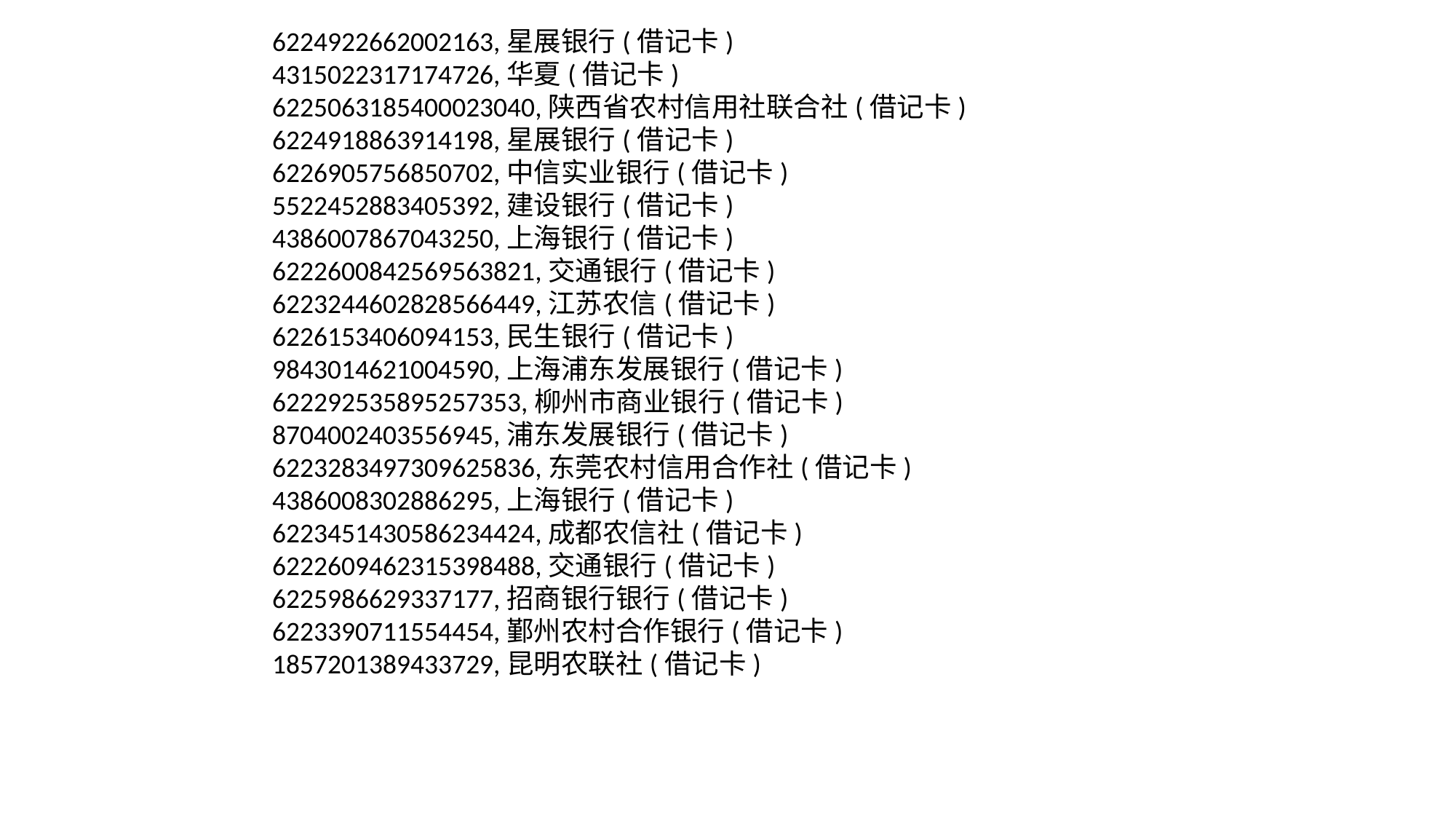

6224922662002163,星展银行(借记卡)
4315022317174726,华夏(借记卡)
6225063185400023040,陕西省农村信用社联合社(借记卡)
6224918863914198,星展银行(借记卡)
6226905756850702,中信实业银行(借记卡)
5522452883405392,建设银行(借记卡)
4386007867043250,上海银行(借记卡)
6222600842569563821,交通银行(借记卡)
6223244602828566449,江苏农信(借记卡)
6226153406094153,民生银行(借记卡)
9843014621004590,上海浦东发展银行(借记卡)
622292535895257353,柳州市商业银行(借记卡)
8704002403556945,浦东发展银行(借记卡)
6223283497309625836,东莞农村信用合作社(借记卡)
4386008302886295,上海银行(借记卡)
6223451430586234424,成都农信社(借记卡)
6222609462315398488,交通银行(借记卡)
6225986629337177,招商银行银行(借记卡)
6223390711554454,鄞州农村合作银行(借记卡)
1857201389433729,昆明农联社(借记卡)